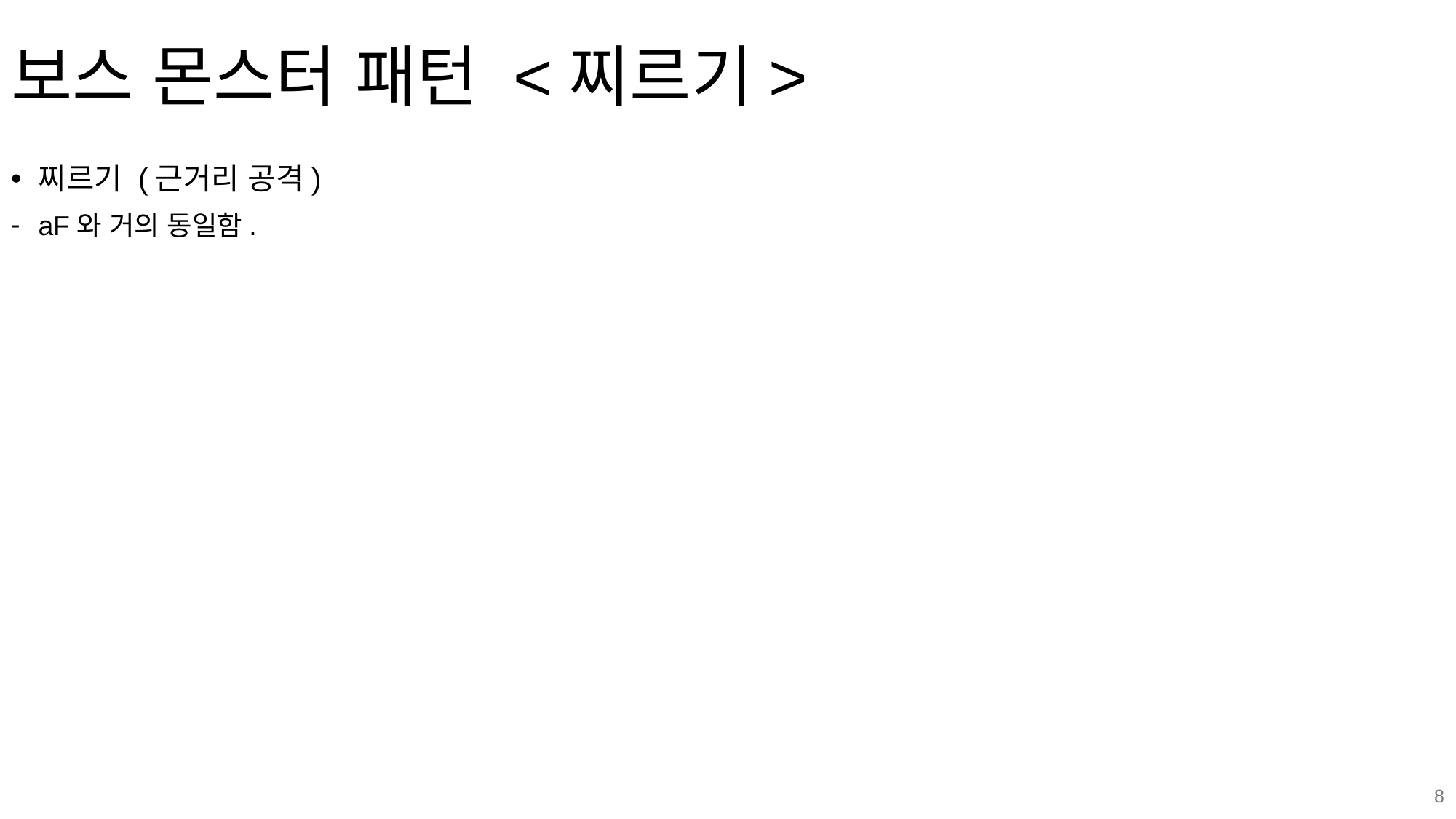

# 보스 몬스터 패턴 <찌르기>
찌르기 (근거리 공격)
aF와 거의 동일함.

8